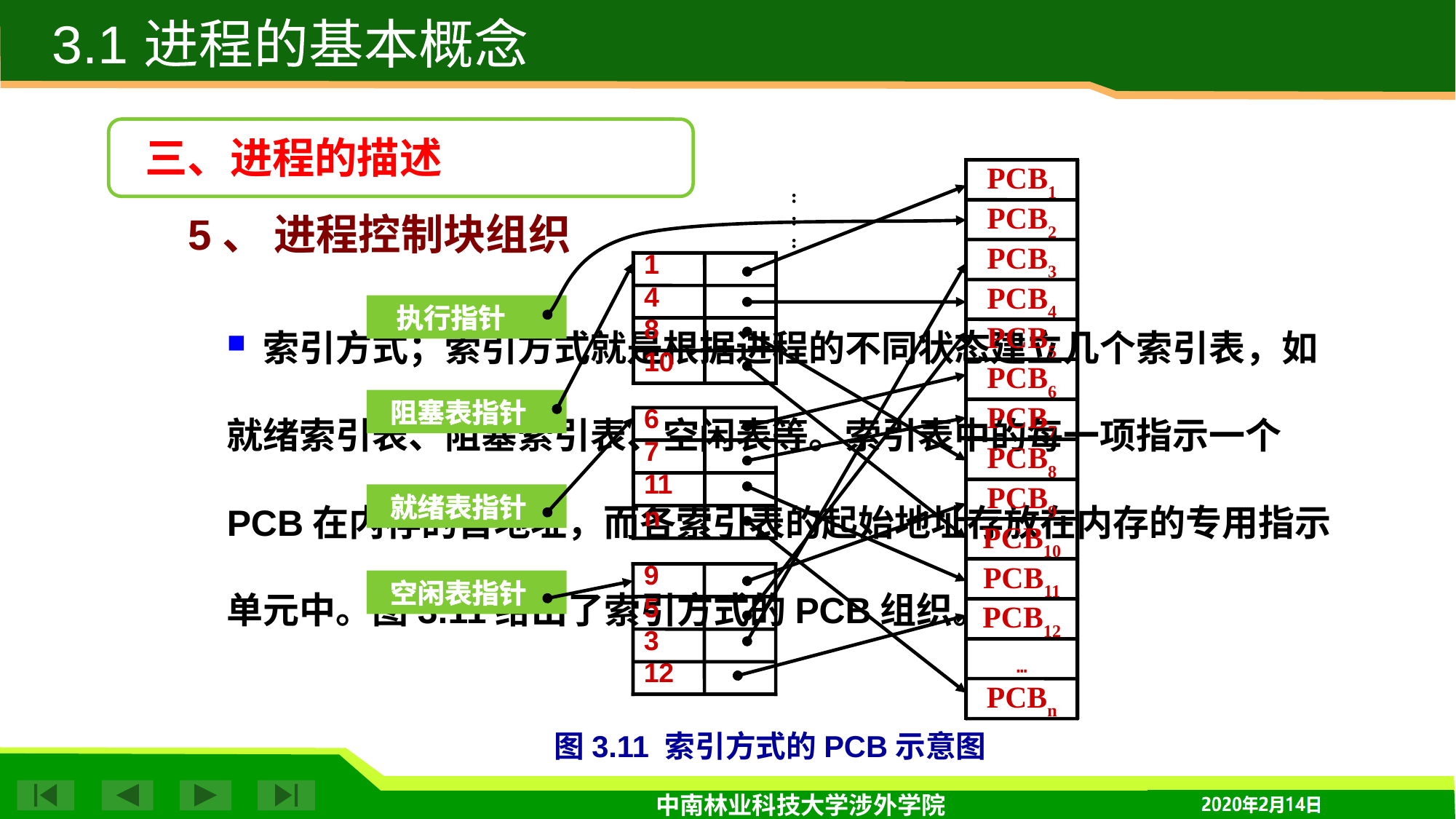

3.1 进程的基本概念

三、进程的描述
PCB1

PCB2

PCB3

1

PCB4

4

  执行指针

8

PCB5

10

PCB6

 阻塞表指针
PCB7

6

PCB8

7

11

PCB9

 就绪表指针

n

PCB10

PCB11

9

 空闲表指针

5

PCB12

3

┅

12

PCBn

图3.11 索引方式的PCB示意图
5、 进程控制块组织
 索引方式；索引方式就是根据进程的不同状态建立几个索引表，如就绪索引表、阻塞索引表、空闲表等。索引表中的每一项指示一个PCB在内存的首地址，而各索引表的起始地址存放在内存的专用指示单元中。图3.11给出了索引方式的PCB组织。